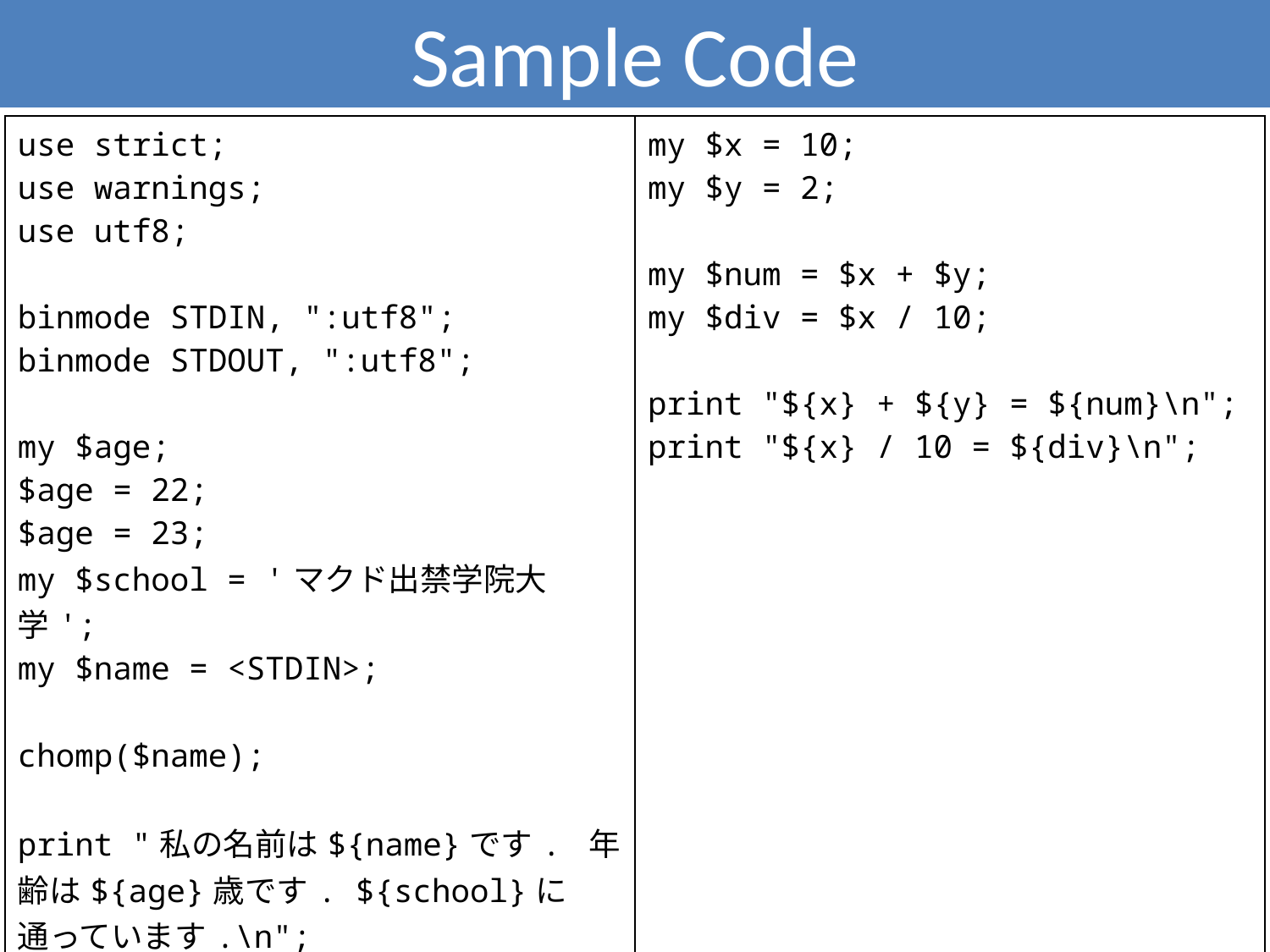

Sample Code
| use strict; use warnings; use utf8; binmode STDIN, ":utf8"; binmode STDOUT, ":utf8"; my $age; $age = 22; $age = 23; my $school = 'マクド出禁学院大学'; my $name = <STDIN>; chomp($name); print "私の名前は${name}です. 年齢は${age}歳です. ${school}に通っています.\n"; print '私の名前は${name}です. 年齢は${age}歳です. ${school}に通っています.\n'; | my $x = 10; my $y = 2; my $num = $x + $y; my $div = $x / 10; print "${x} + ${y} = ${num}\n"; print "${x} / 10 = ${div}\n"; |
| --- | --- |